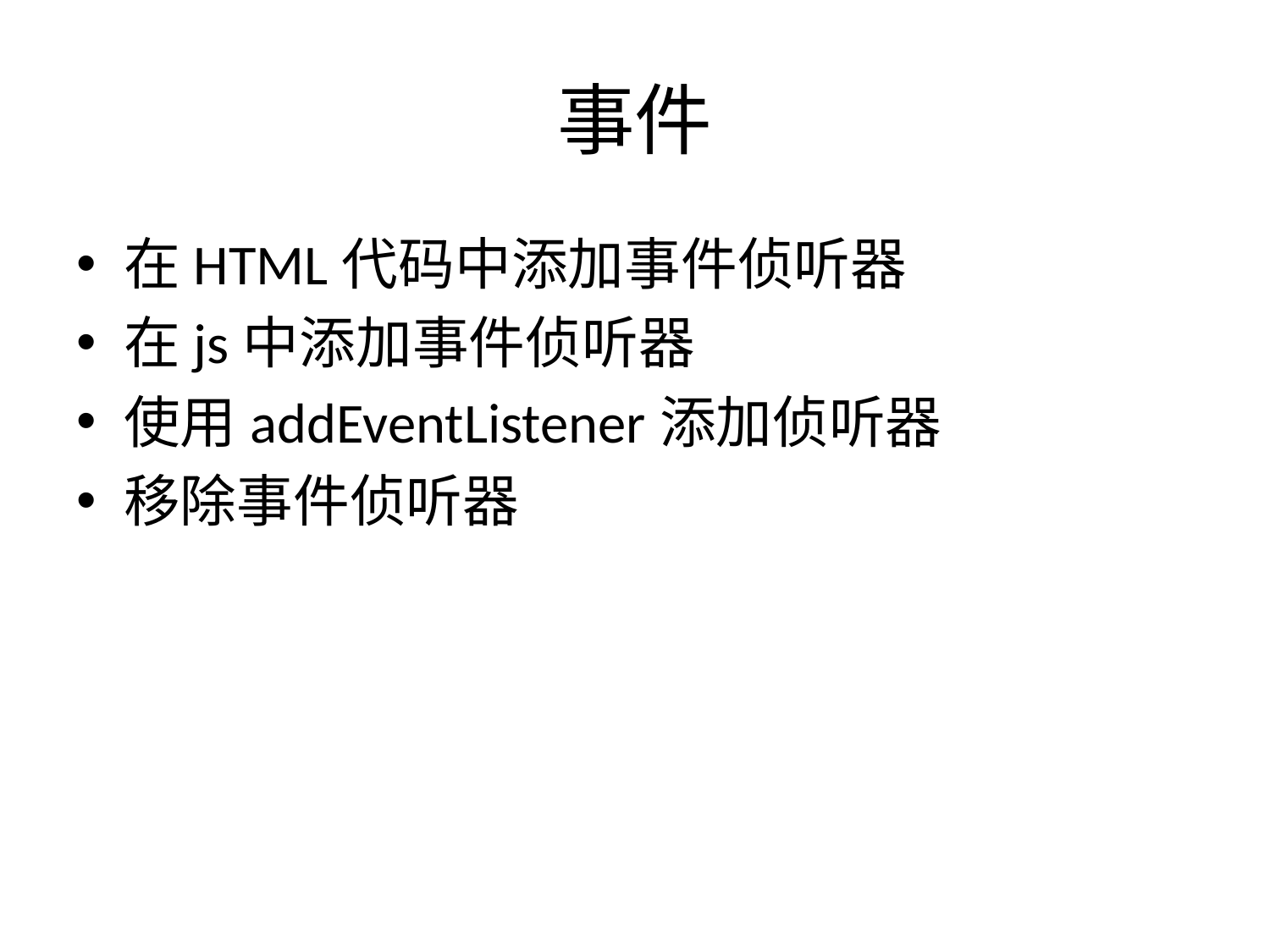

# 事件
在HTML代码中添加事件侦听器
在js中添加事件侦听器
使用addEventListener添加侦听器
移除事件侦听器